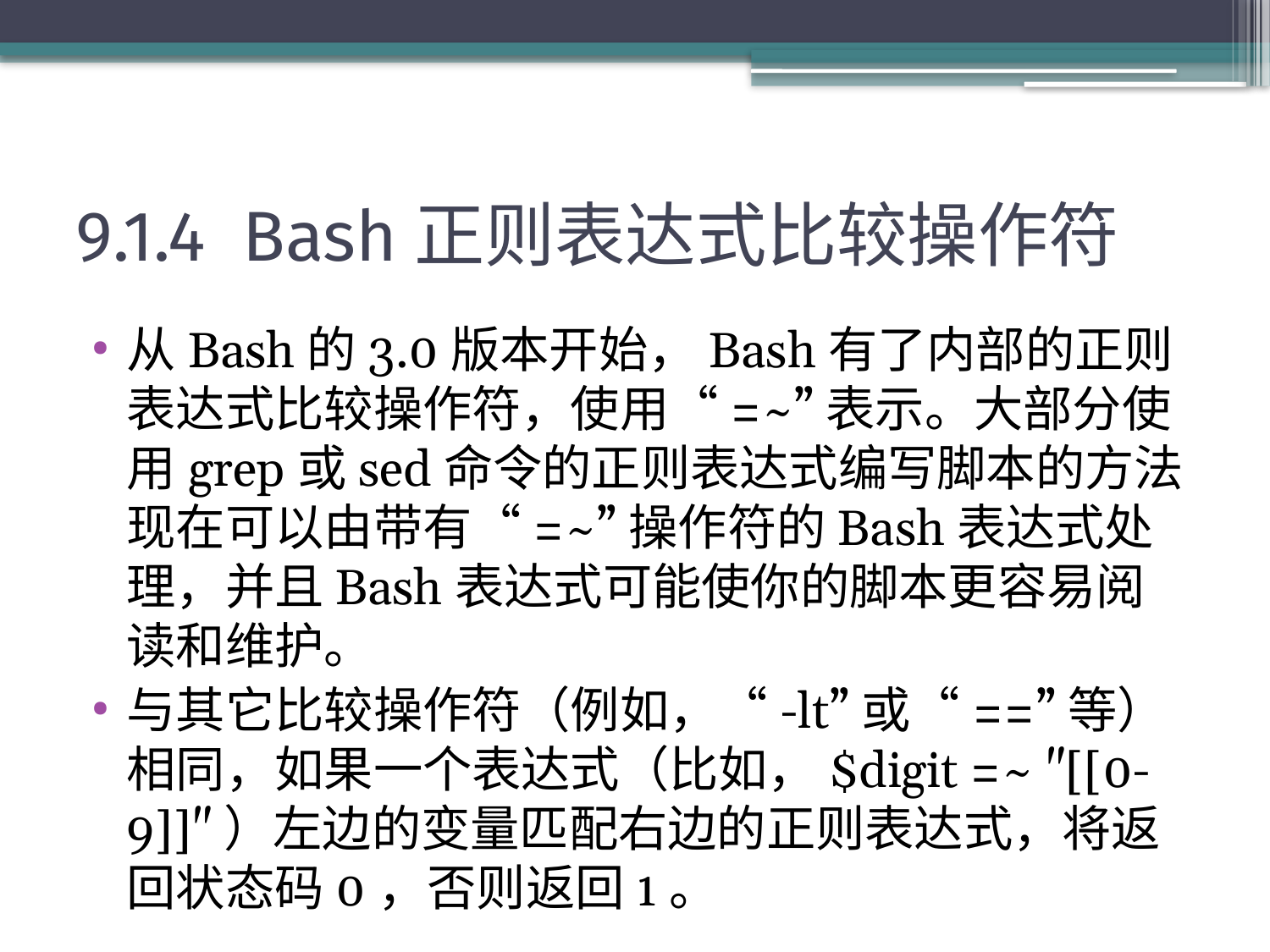

# 9.1.4  Bash正则表达式比较操作符
从Bash的3.0版本开始，Bash有了内部的正则表达式比较操作符，使用“=~”表示。大部分使用grep或sed命令的正则表达式编写脚本的方法现在可以由带有“=~”操作符的Bash表达式处理，并且Bash表达式可能使你的脚本更容易阅读和维护。
与其它比较操作符（例如，“-lt”或“==”等）相同，如果一个表达式（比如，$digit =~ "[[0-9]]"）左边的变量匹配右边的正则表达式，将返回状态码0，否则返回1。